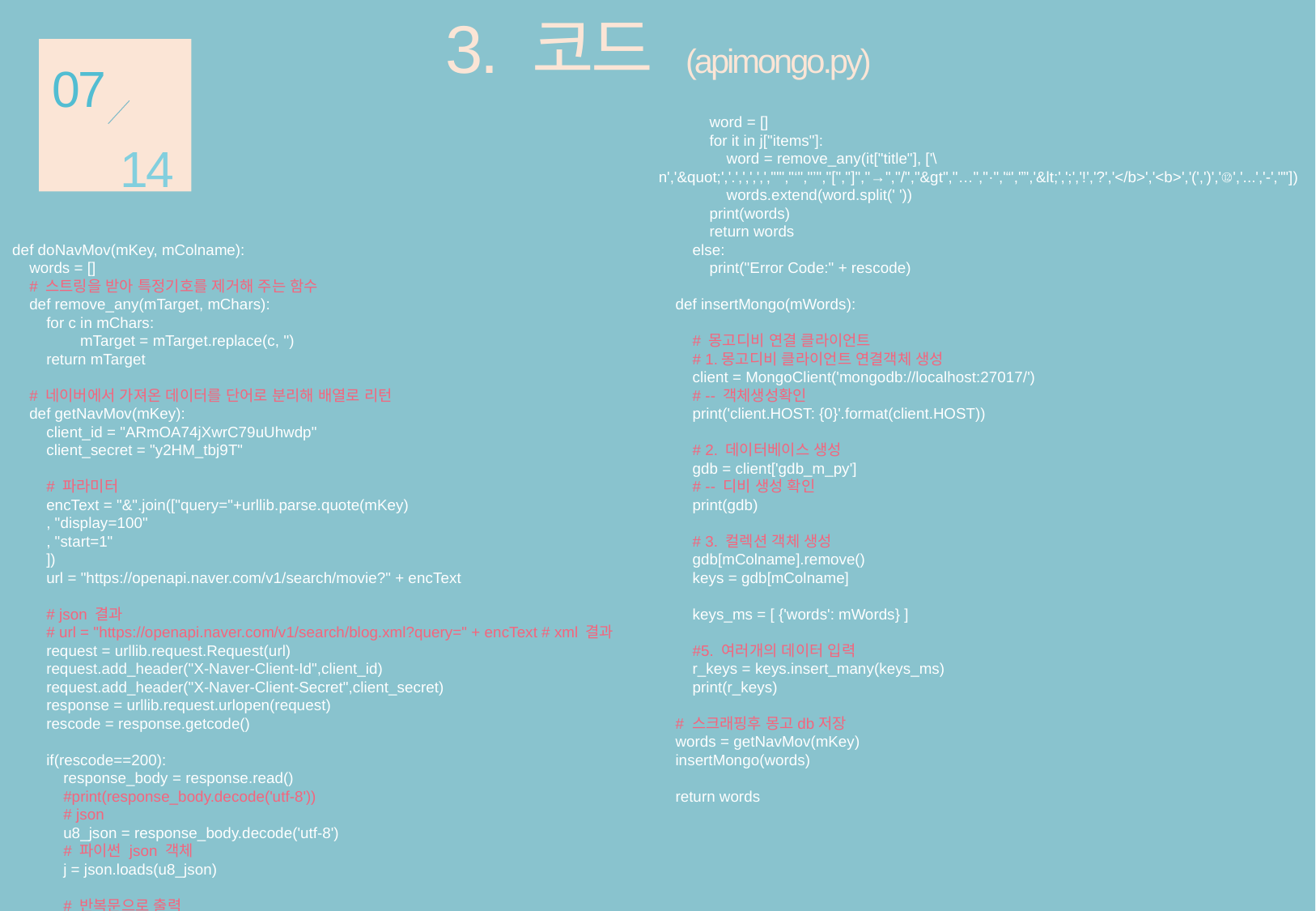

3. 코드 (apimongo.py)
07

14

def doNavMov(mKey, mColname):
    words = []
    # 스트링을 받아 특정기호를 제거해 주는 함수
    def remove_any(mTarget, mChars):
        for c in mChars:
                mTarget = mTarget.replace(c, '')
        return mTarget
    # 네이버에서 가져온 데이터를 단어로 분리해 배열로 리턴
    def getNavMov(mKey):
        client_id = "ARmOA74jXwrC79uUhwdp"
        client_secret = "y2HM_tbj9T"
        # 파라미터
        encText = "&".join(["query="+urllib.parse.quote(mKey)
        , "display=100"
        , "start=1"
        ])
        url = "https://openapi.naver.com/v1/search/movie?" + encText
        # json 결과
        # url = "https://openapi.naver.com/v1/search/blog.xml?query=" + encText # xml 결과
        request = urllib.request.Request(url)
        request.add_header("X-Naver-Client-Id",client_id)
        request.add_header("X-Naver-Client-Secret",client_secret)
        response = urllib.request.urlopen(request)
        rescode = response.getcode()
        if(rescode==200):
            response_body = response.read()
            #print(response_body.decode('utf-8'))
            # json
            u8_json = response_body.decode('utf-8')
            # 파이썬 json 객체
            j = json.loads(u8_json)
            # 반복문으로 출력
            word = []
            for it in j["items"]:
                word = remove_any(it["title"], ['\n','&quot;','.',',',',',"'","‘","’","[","]","→","/","&gt","…","·",'“','”','&lt;',';','!','?','</b>','<b>','(',')','⑫','...','-',""])
                words.extend(word.split(' '))
            print(words)
            return words
        else:
            print("Error Code:" + rescode)

    def insertMongo(mWords):
        # 몽고디비 연결 클라이언트
        # 1.몽고디비 클라이언트 연결객체 생성
        client = MongoClient('mongodb://localhost:27017/')
        # -- 객체생성확인
        print('client.HOST: {0}'.format(client.HOST))
        # 2. 데이터베이스 생성
        gdb = client['gdb_m_py']
        # -- 디비 생성 확인
        print(gdb)
        # 3. 컬렉션 객체 생성
        gdb[mColname].remove()
        keys = gdb[mColname]
        keys_ms = [ {'words': mWords} ]
        #5. 여러개의 데이터 입력
        r_keys = keys.insert_many(keys_ms)
        print(r_keys)
    # 스크래핑후 몽고db저장
    words = getNavMov(mKey)
    insertMongo(words)
    return words